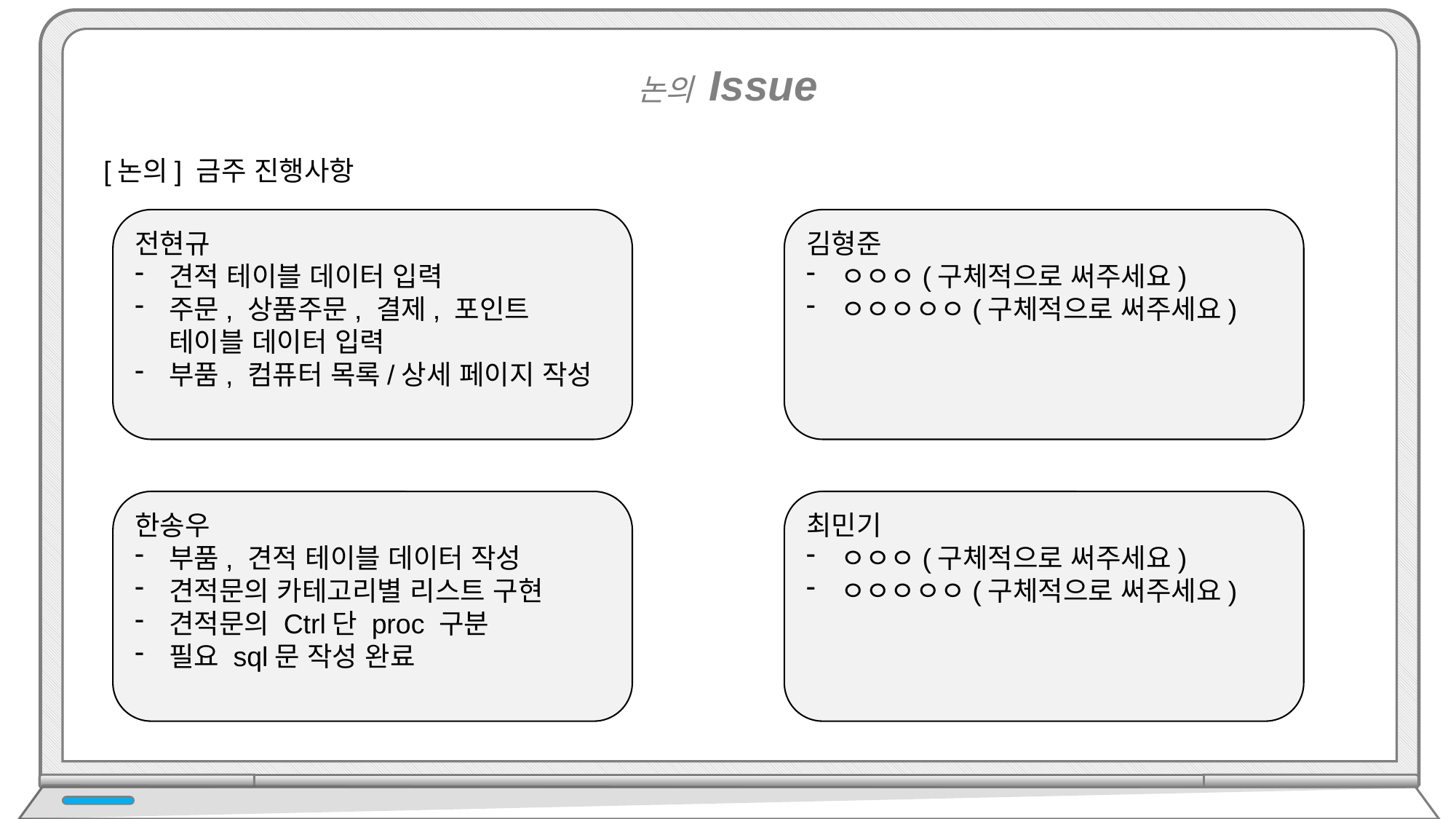

논의 Issue
[논의] 금주 진행사항
전현규
견적 테이블 데이터 입력
주문, 상품주문, 결제, 포인트 테이블 데이터 입력
부품, 컴퓨터 목록/상세 페이지 작성

김형준
ㅇㅇㅇ(구체적으로 써주세요)
ㅇㅇㅇㅇㅇ(구체적으로 써주세요)
한송우
부품, 견적 테이블 데이터 작성
견적문의 카테고리별 리스트 구현
견적문의 Ctrl단 proc 구분
필요 sql문 작성 완료

최민기
ㅇㅇㅇ(구체적으로 써주세요)
ㅇㅇㅇㅇㅇ(구체적으로 써주세요)